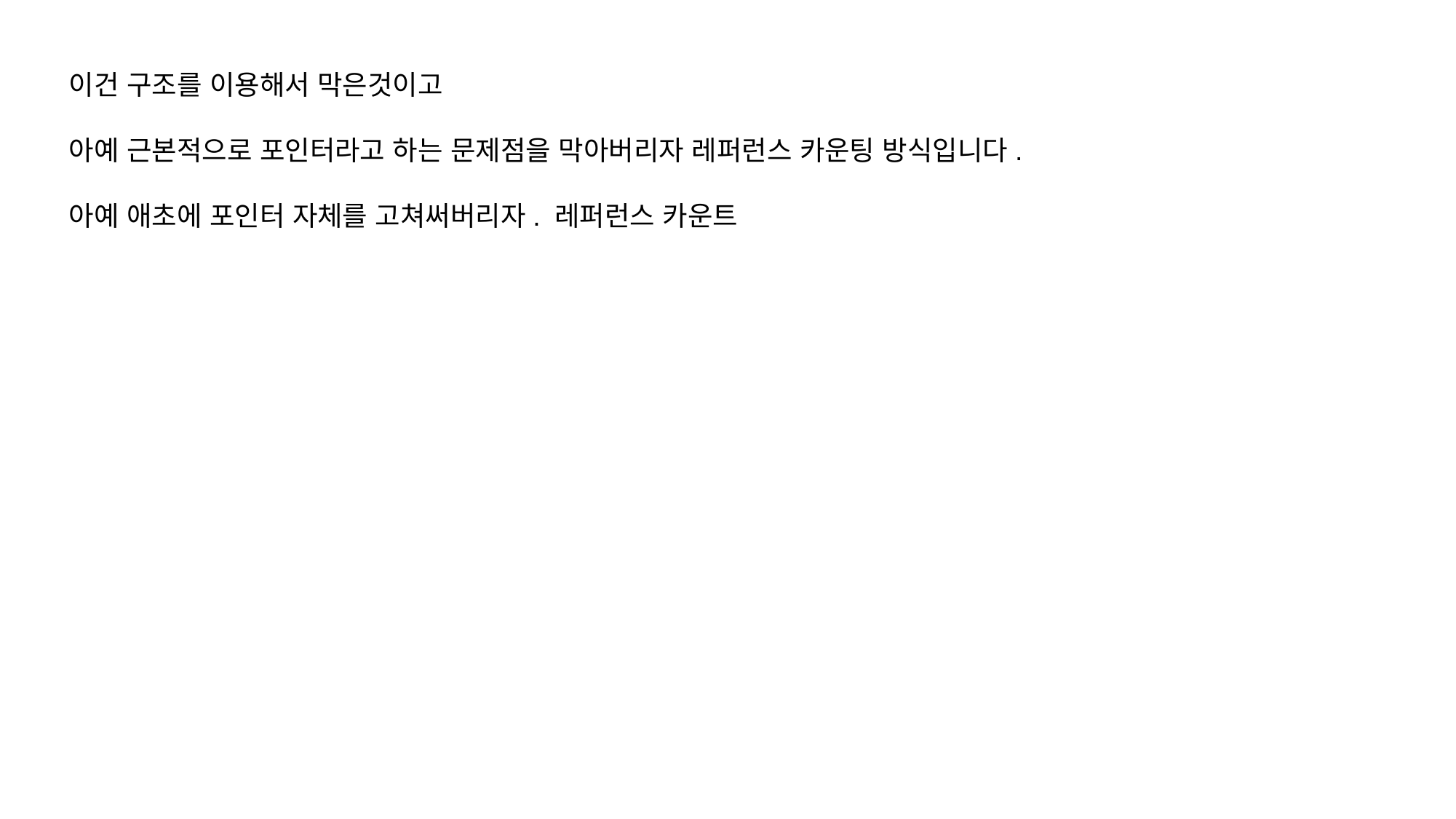

이건 구조를 이용해서 막은것이고

아예 근본적으로 포인터라고 하는 문제점을 막아버리자 레퍼런스 카운팅 방식입니다.

아예 애초에 포인터 자체를 고쳐써버리자. 레퍼런스 카운트